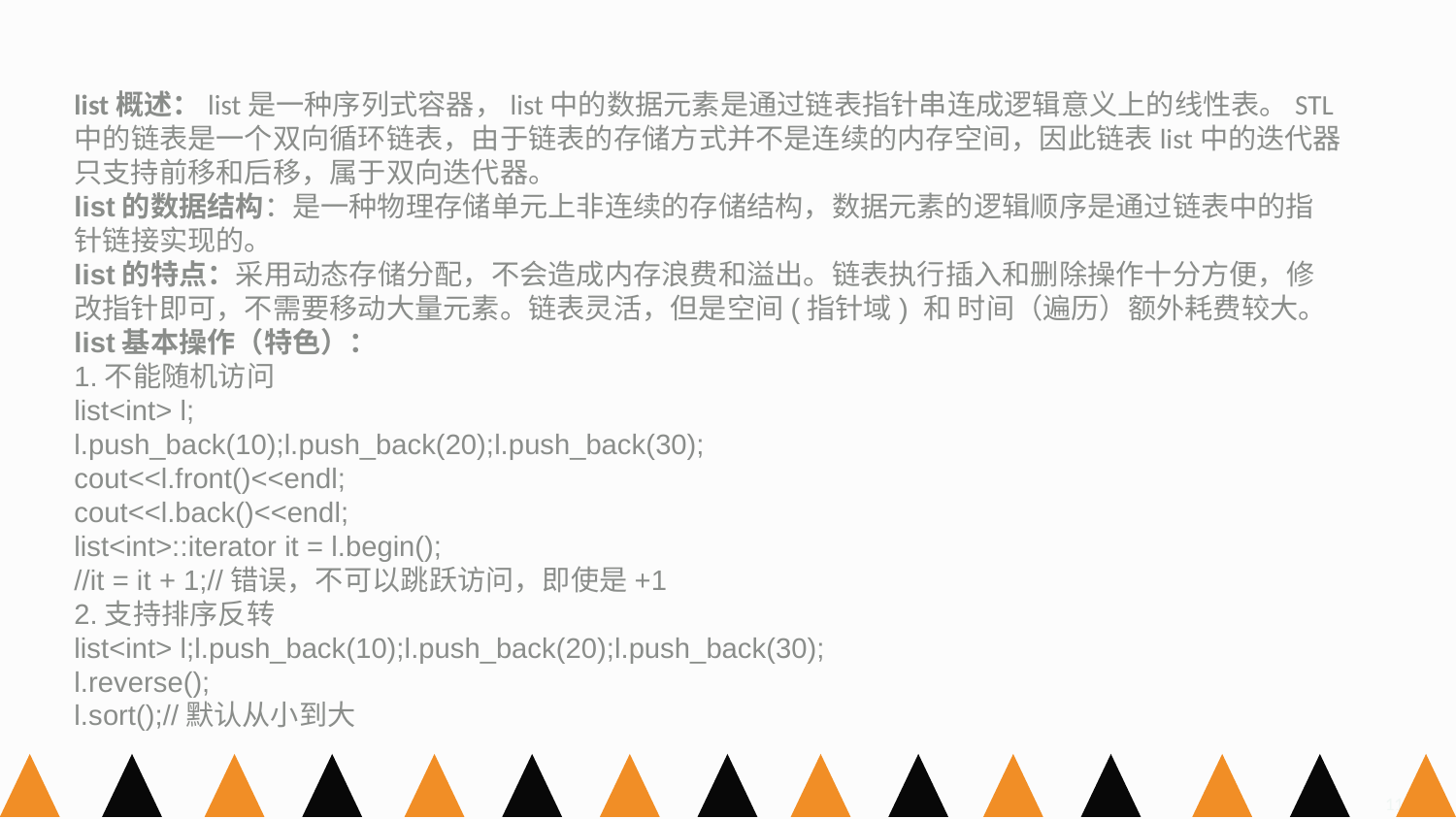

list概述：list是一种序列式容器，list中的数据元素是通过链表指针串连成逻辑意义上的线性表。STL中的链表是一个双向循环链表，由于链表的存储方式并不是连续的内存空间，因此链表list中的迭代器只支持前移和后移，属于双向迭代器。
list的数据结构：是一种物理存储单元上非连续的存储结构，数据元素的逻辑顺序是通过链表中的指针链接实现的。
list的特点：采用动态存储分配，不会造成内存浪费和溢出。链表执行插入和删除操作十分方便，修改指针即可，不需要移动大量元素。链表灵活，但是空间(指针域) 和 时间（遍历）额外耗费较大。
list基本操作（特色）：
1.不能随机访问
list<int> l;
l.push_back(10);l.push_back(20);l.push_back(30);
cout<<l.front()<<endl;
cout<<l.back()<<endl;
list<int>::iterator it = l.begin();
//it = it + 1;//错误，不可以跳跃访问，即使是+1
2.支持排序反转
list<int> l;l.push_back(10);l.push_back(20);l.push_back(30);
l.reverse();
l.sort();//默认从小到大